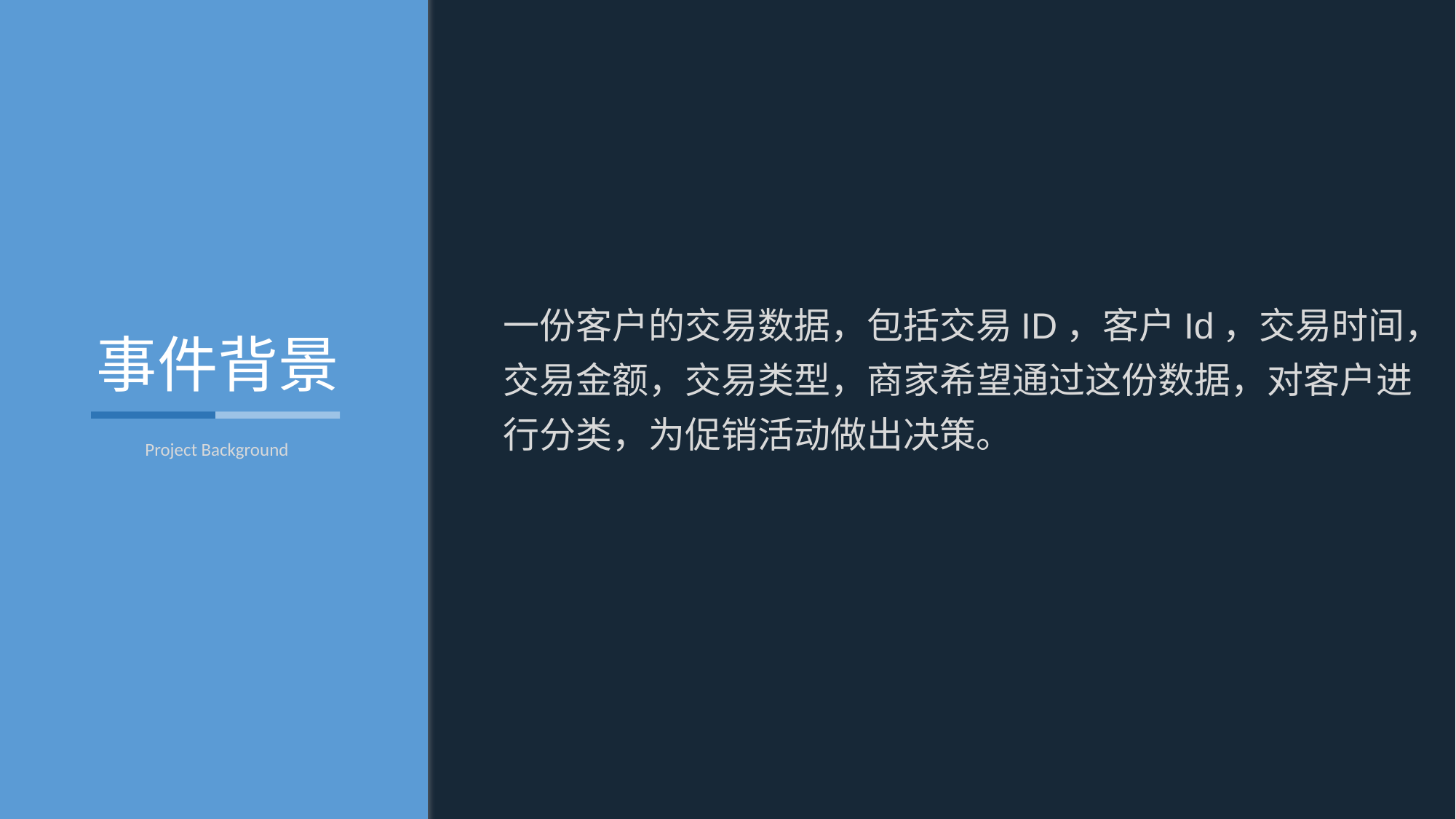

事件背景
一份客户的交易数据，包括交易ID，客户Id，交易时间，交易金额，交易类型，商家希望通过这份数据，对客户进行分类，为促销活动做出决策。

Project Background